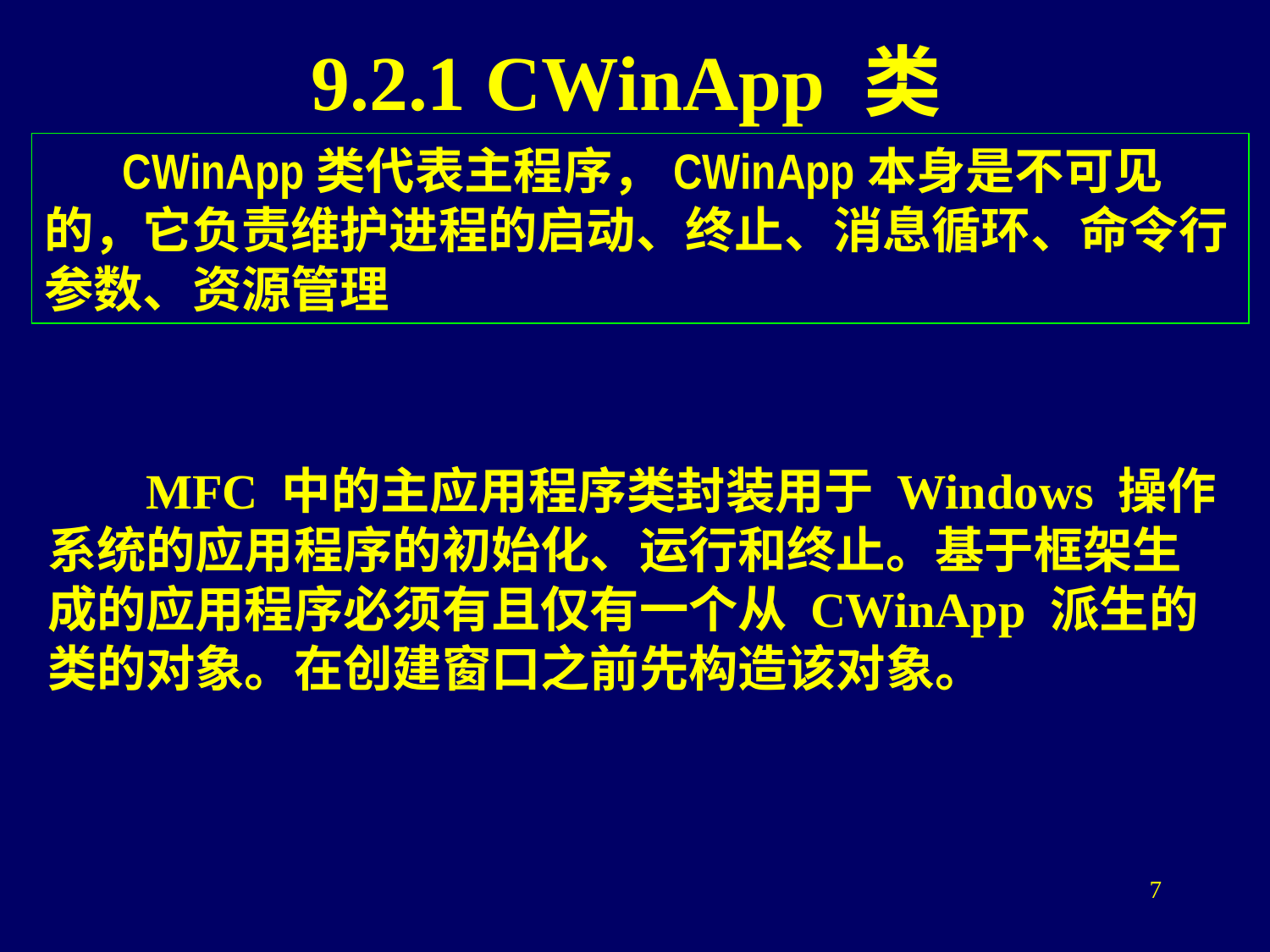

# 9.2.1 CWinApp 类
       CWinApp类代表主程序，CWinApp本身是不可见的，它负责维护进程的启动、终止、消息循环、命令行参数、资源管理

        MFC 中的主应用程序类封装用于 Windows 操作系统的应用程序的初始化、运行和终止。基于框架生成的应用程序必须有且仅有一个从 CWinApp 派生的类的对象。在创建窗口之前先构造该对象。
7